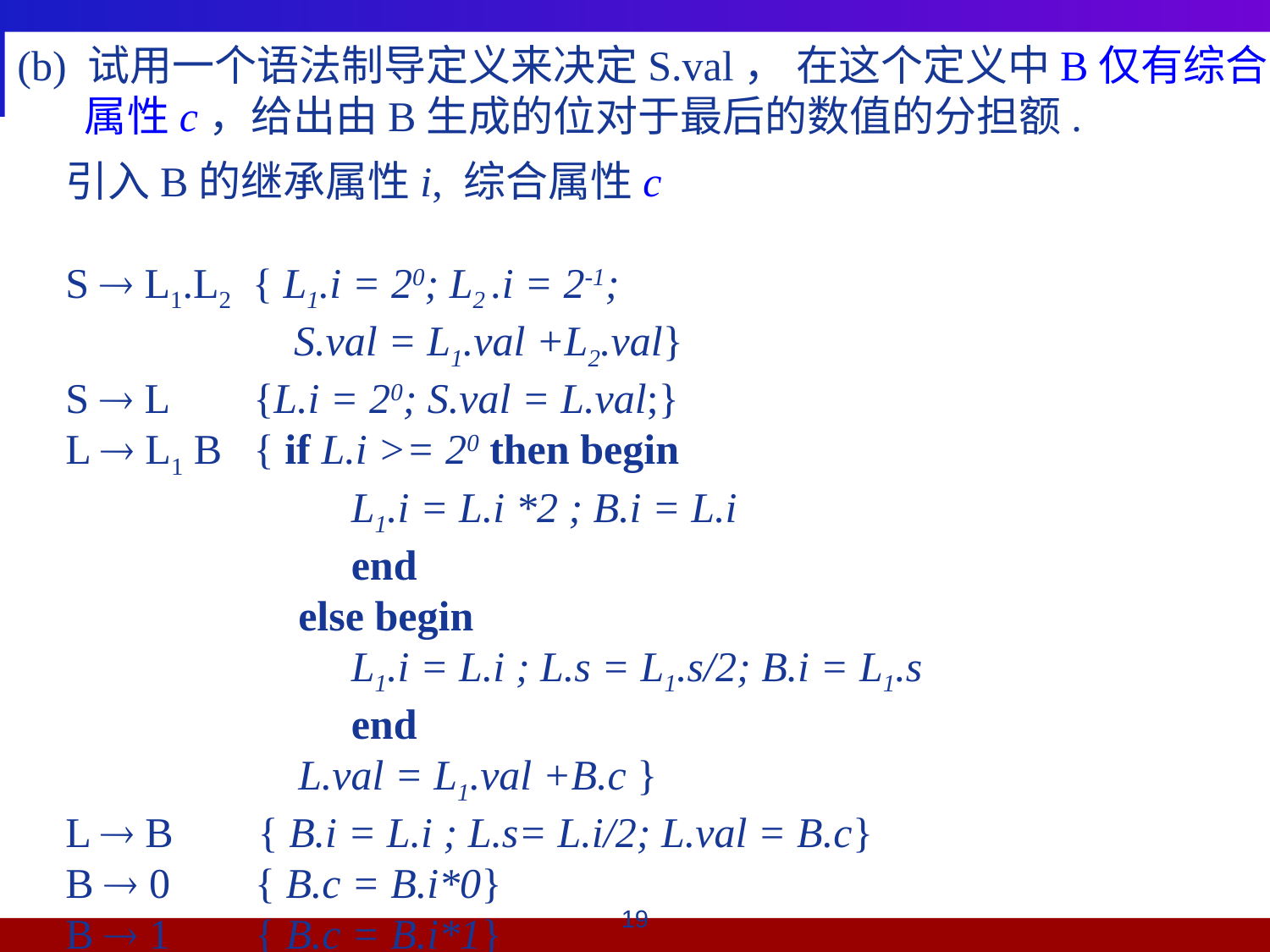

(b) 试用一个语法制导定义来决定S.val， 在这个定义中B仅有综合
      属性c，给出由B生成的位对于最后的数值的分担额.
引入B的继承属性i, 综合属性c

S → L1.L2  { L1.i = 20; L2 .i = 2-1;
                      S.val = L1.val +L2.val}
S → L        {L.i = 20; S.val = L.val;}
L → L1 B   { if L.i >= 20 then begin
                           L1.i = L.i *2 ; B.i = L.i
                           end
                      else begin
                           L1.i = L.i ; L.s = L1.s/2; B.i = L1.s
                           end
                      L.val = L1.val +B.c }
L → B        { B.i = L.i ; L.s= L.i/2; L.val = B.c}
B → 0        { B.c = B.i*0}
B → 1        { B.c = B.i*1}
19